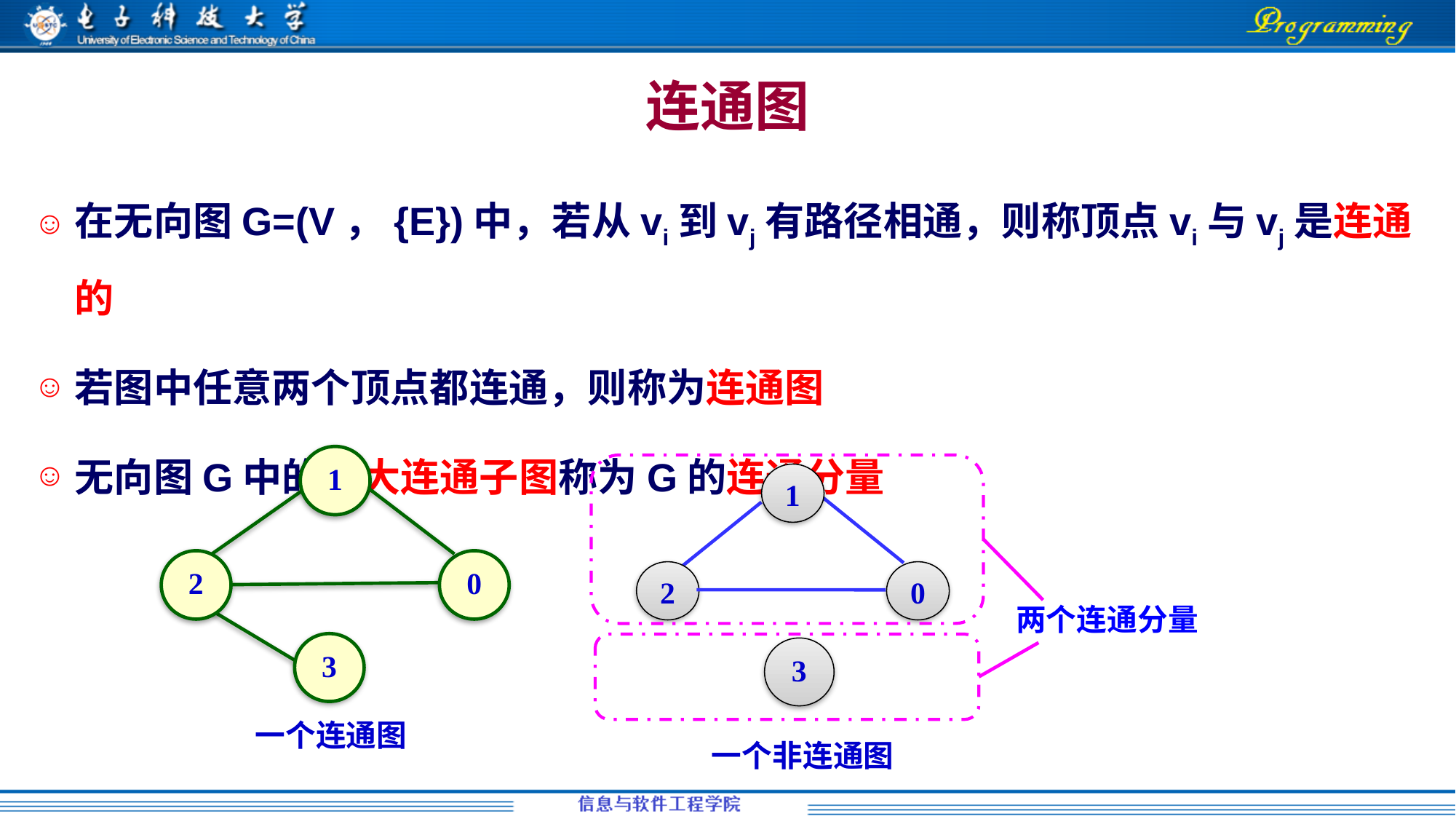

# 连通图
在无向图G=(V，{E})中，若从vi到vj有路径相通，则称顶点vi与vj是连通的
若图中任意两个顶点都连通，则称为连通图
无向图G中的极大连通子图称为G的连通分量
1

2
0

3
一个连通图

两个连通分量

1

2
0

3
一个非连通图